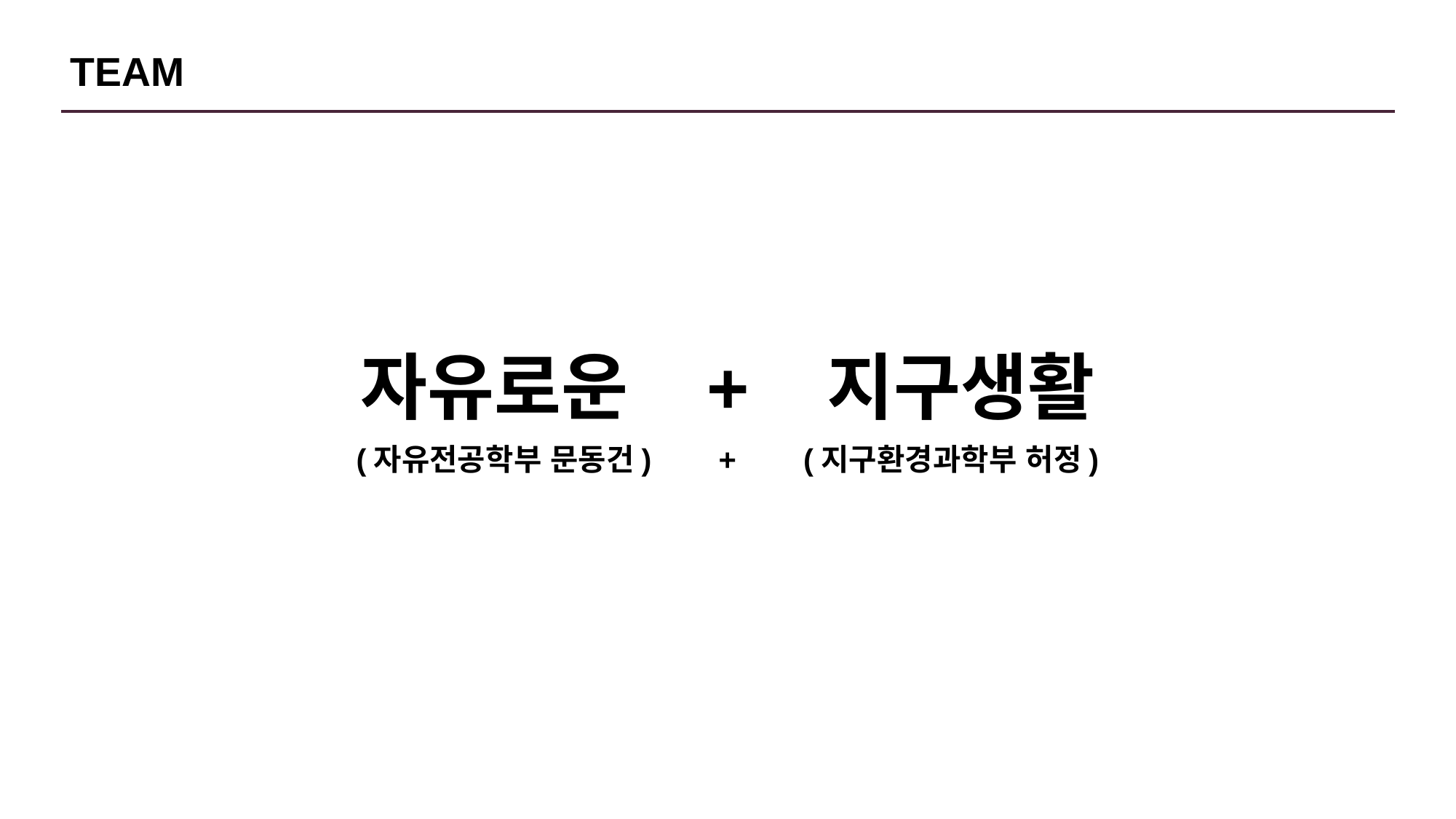

TEAM
자유로운   +   지구생활
(자유전공학부 문동건)        +        (지구환경과학부 허정)